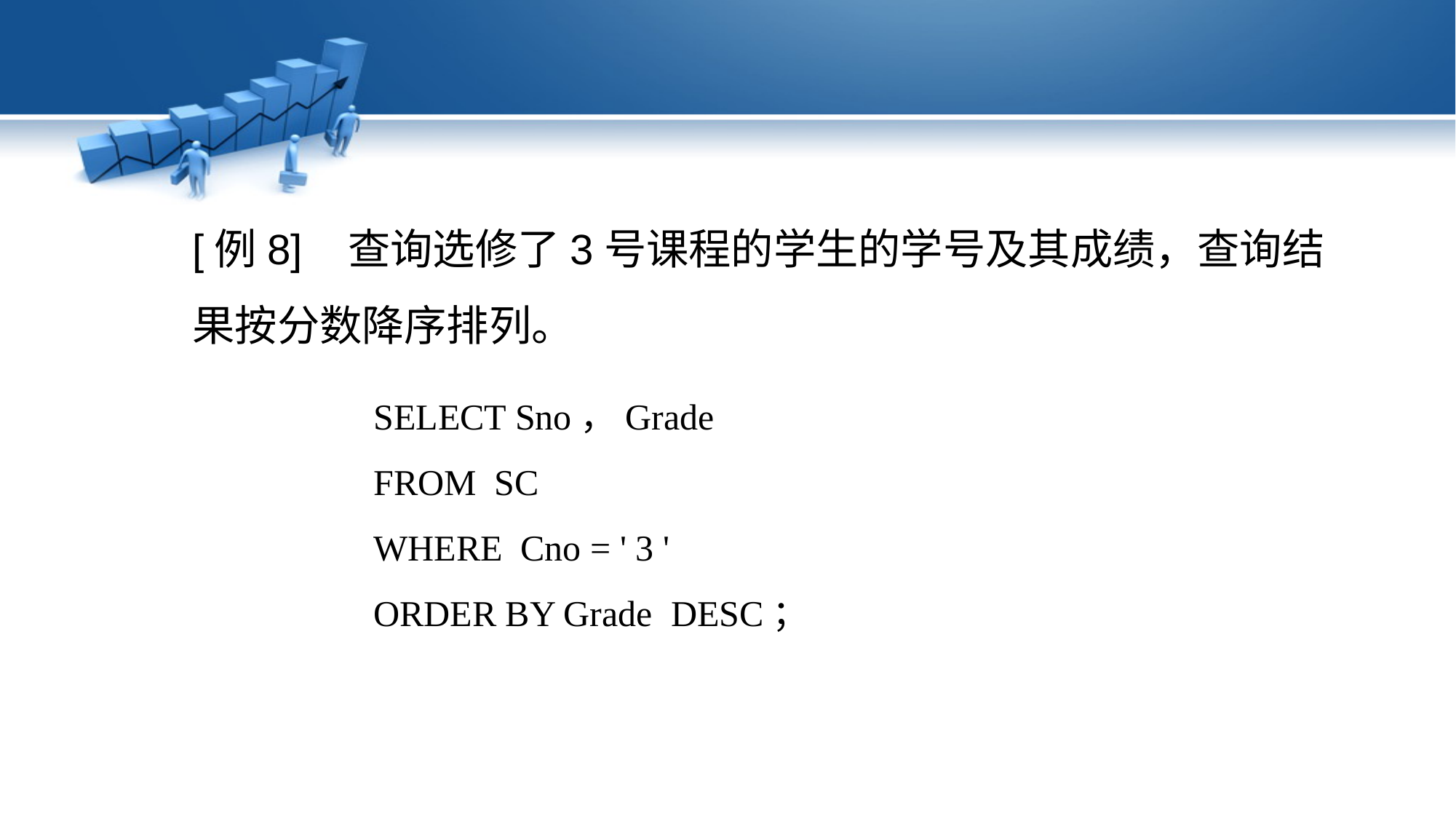

[例8]   查询选修了3号课程的学生的学号及其成绩，查询结果按分数降序排列。
SELECT Sno，Grade
FROM  SC
WHERE  Cno = ' 3 '
ORDER BY Grade  DESC；